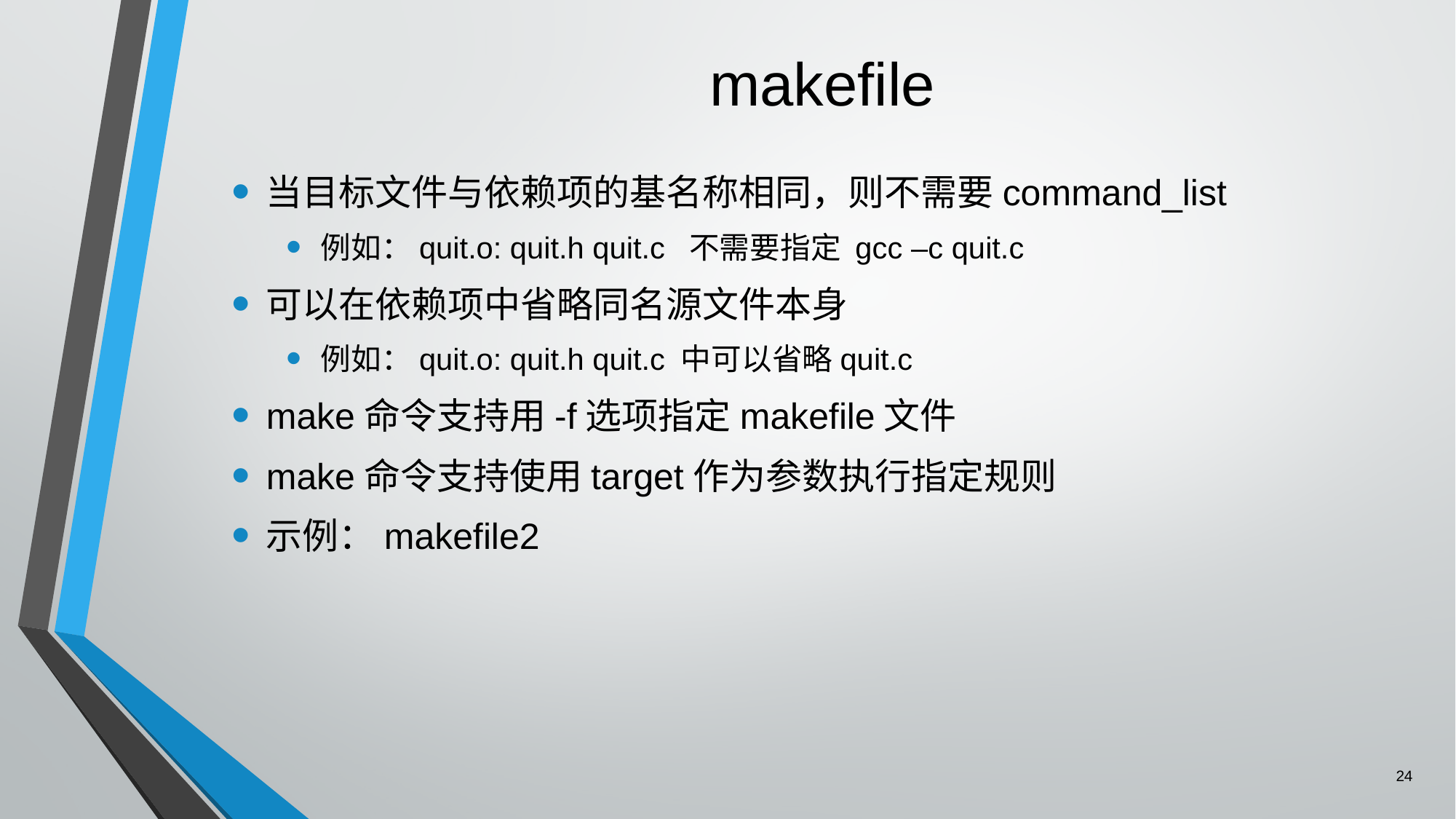

# makefile
当目标文件与依赖项的基名称相同，则不需要command_list
例如：quit.o: quit.h quit.c  不需要指定 gcc –c quit.c
可以在依赖项中省略同名源文件本身
例如：quit.o: quit.h quit.c 中可以省略quit.c
make命令支持用-f选项指定makefile文件
make命令支持使用target作为参数执行指定规则
示例：makefile2
24